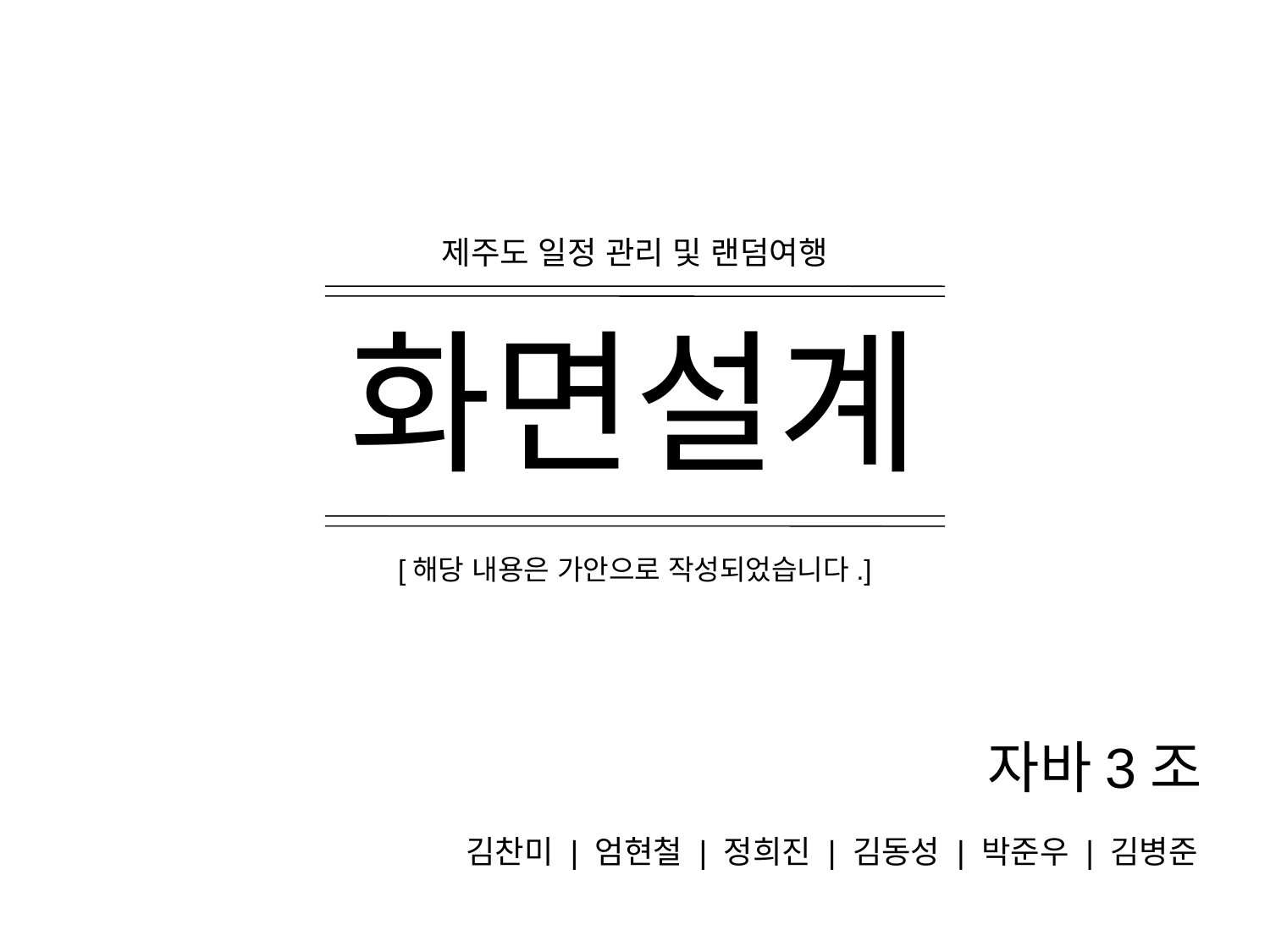

제주도 일정 관리 및 랜덤여행
# 화면설계
[해당 내용은 가안으로 작성되었습니다.]
자바3조
김찬미 | 엄현철 | 정희진 | 김동성 | 박준우 | 김병준